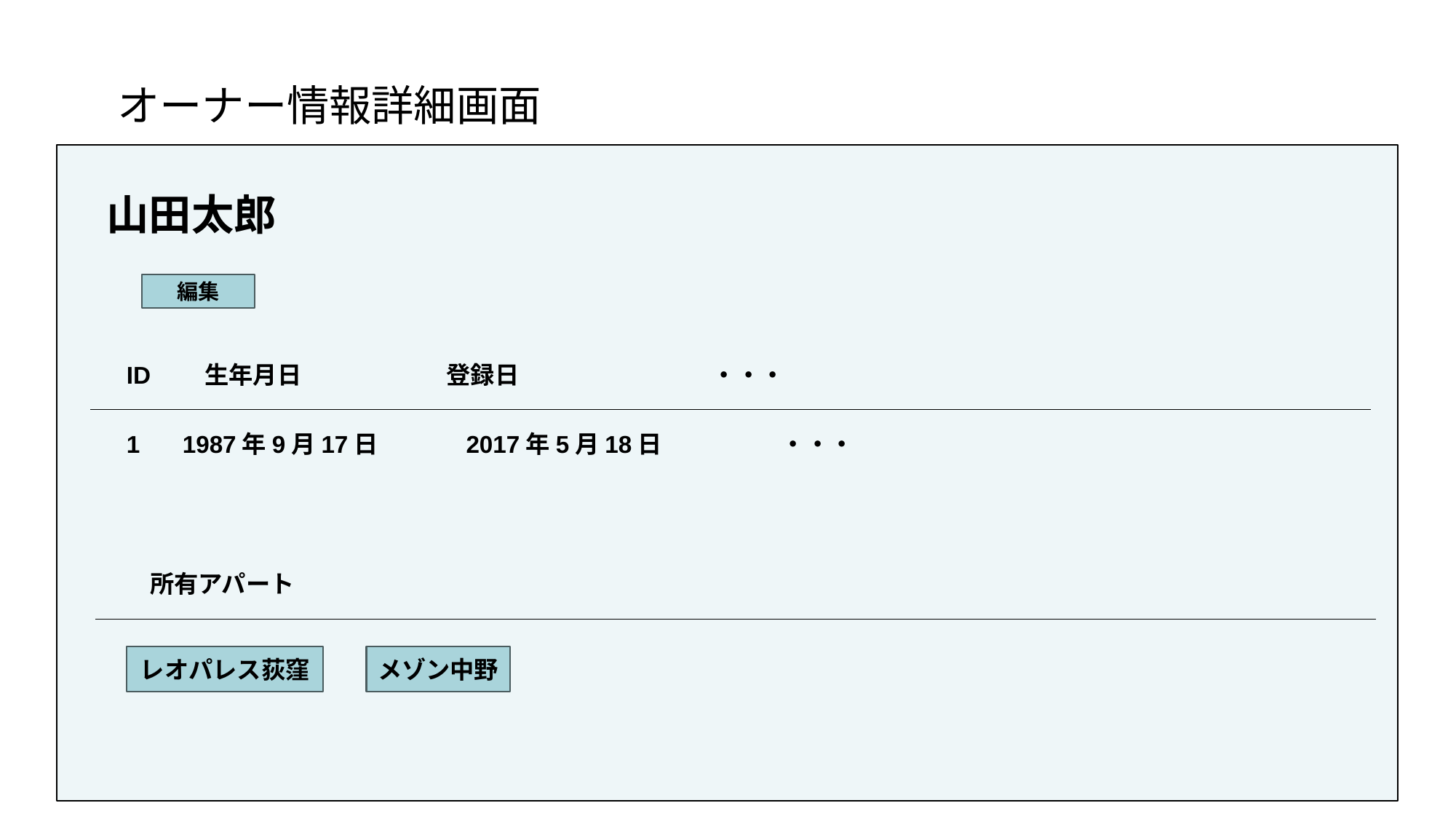

オーナー情報詳細画面

山田太郎
編集
　ID　　生年月日　　　　　　登録日　　　　　　　　・・・
　1　 1987年9月17日    　 　2017年5月18日　　     　  ・・・
　　所有アパート
レオパレス荻窪
メゾン中野